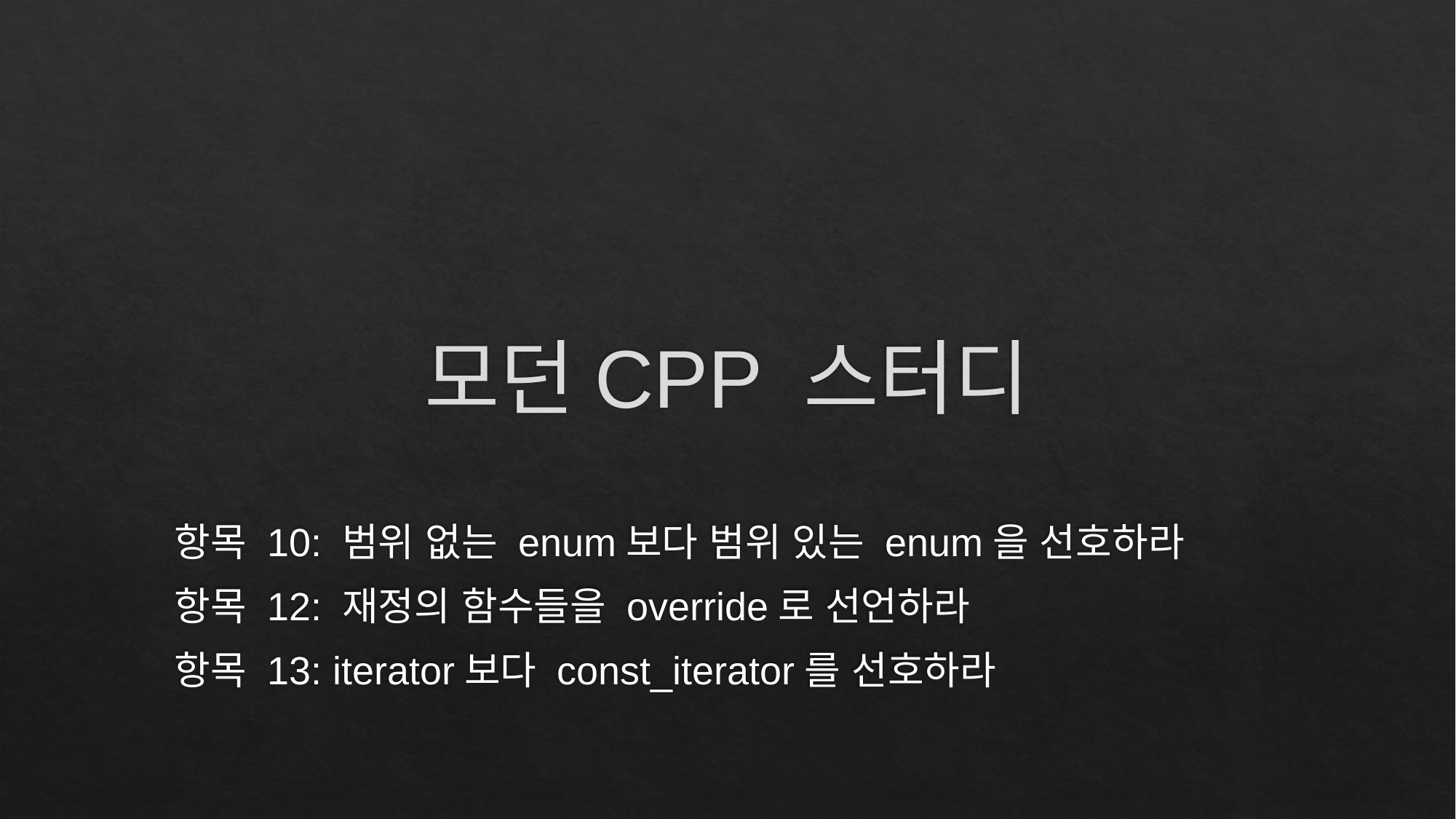

# 모던CPP 스터디
항목 10: 범위 없는 enum보다 범위 있는 enum을 선호하라
항목 12: 재정의 함수들을 override로 선언하라
항목 13: iterator보다 const_iterator를 선호하라